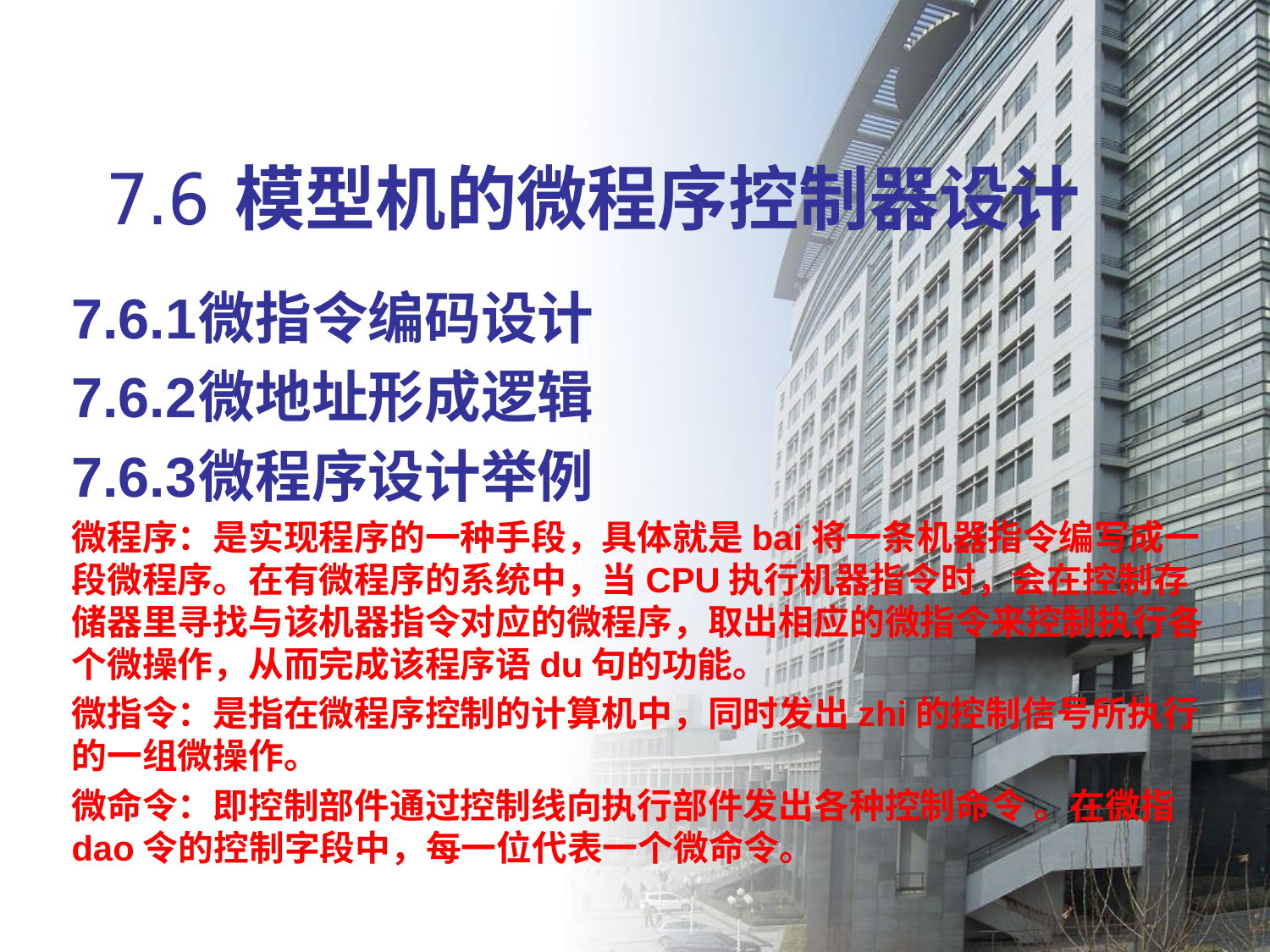

# 7.6	模型机的微程序控制器设计
7.6.1	微指令编码设计
7.6.2	微地址形成逻辑
7.6.3	微程序设计举例
微程序：是实现程序的一种手段，具体就是bai将一条机器指令编写成一段微程序。在有微程序的系统中，当CPU执行机器指令时，会在控制存储器里寻找与该机器指令对应的微程序，取出相应的微指令来控制执行各个微操作，从而完成该程序语du句的功能。
微指令：是指在微程序控制的计算机中，同时发出zhi的控制信号所执行的一组微操作。
微命令：即控制部件通过控制线向执行部件发出各种控制命令 。在微指dao令的控制字段中，每一位代表一个微命令。